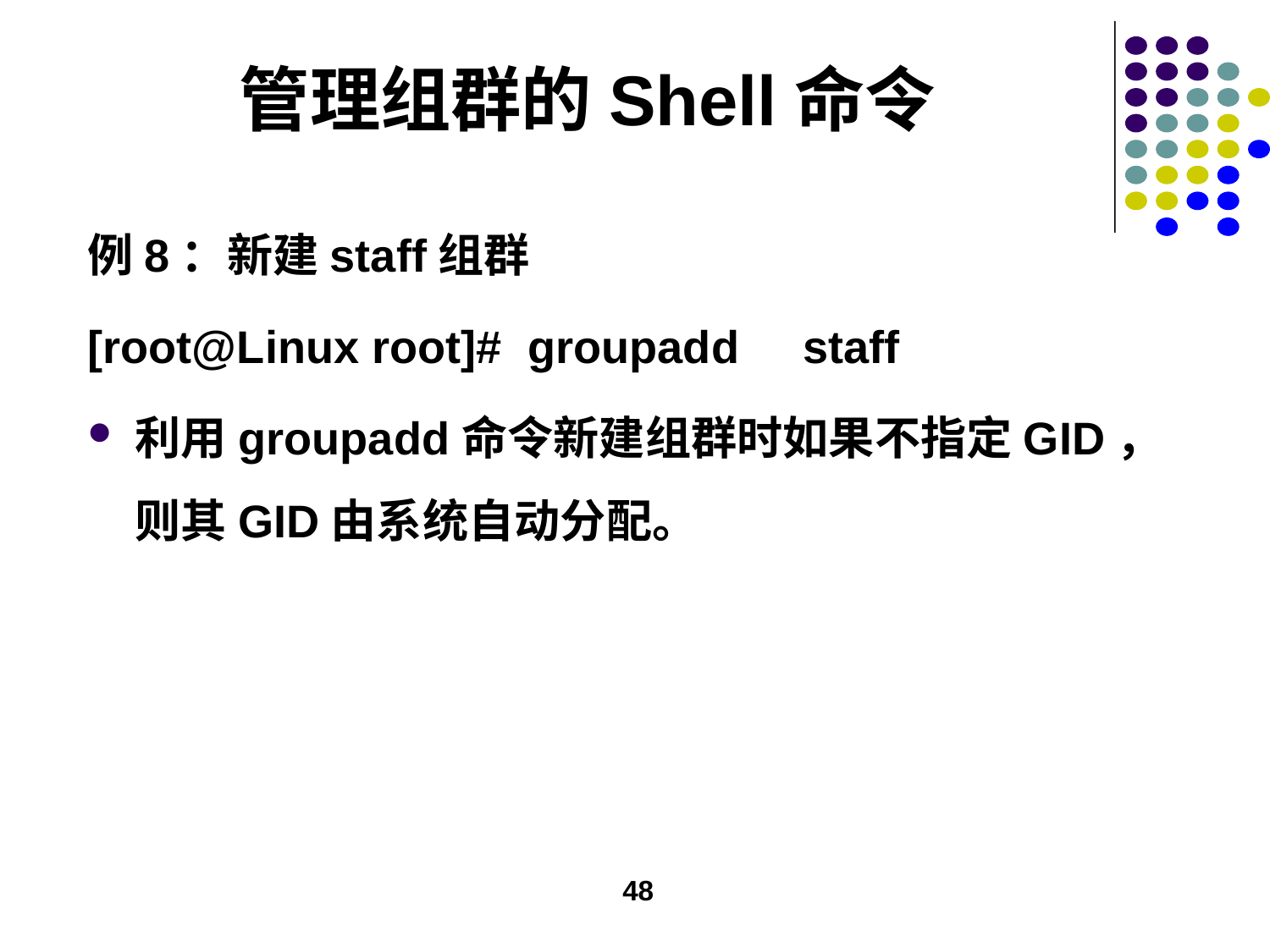

# 管理组群的Shell命令
例8：新建staff组群
[root@Linux root]#  groupadd     staff
利用groupadd命令新建组群时如果不指定GID，则其GID由系统自动分配。

48